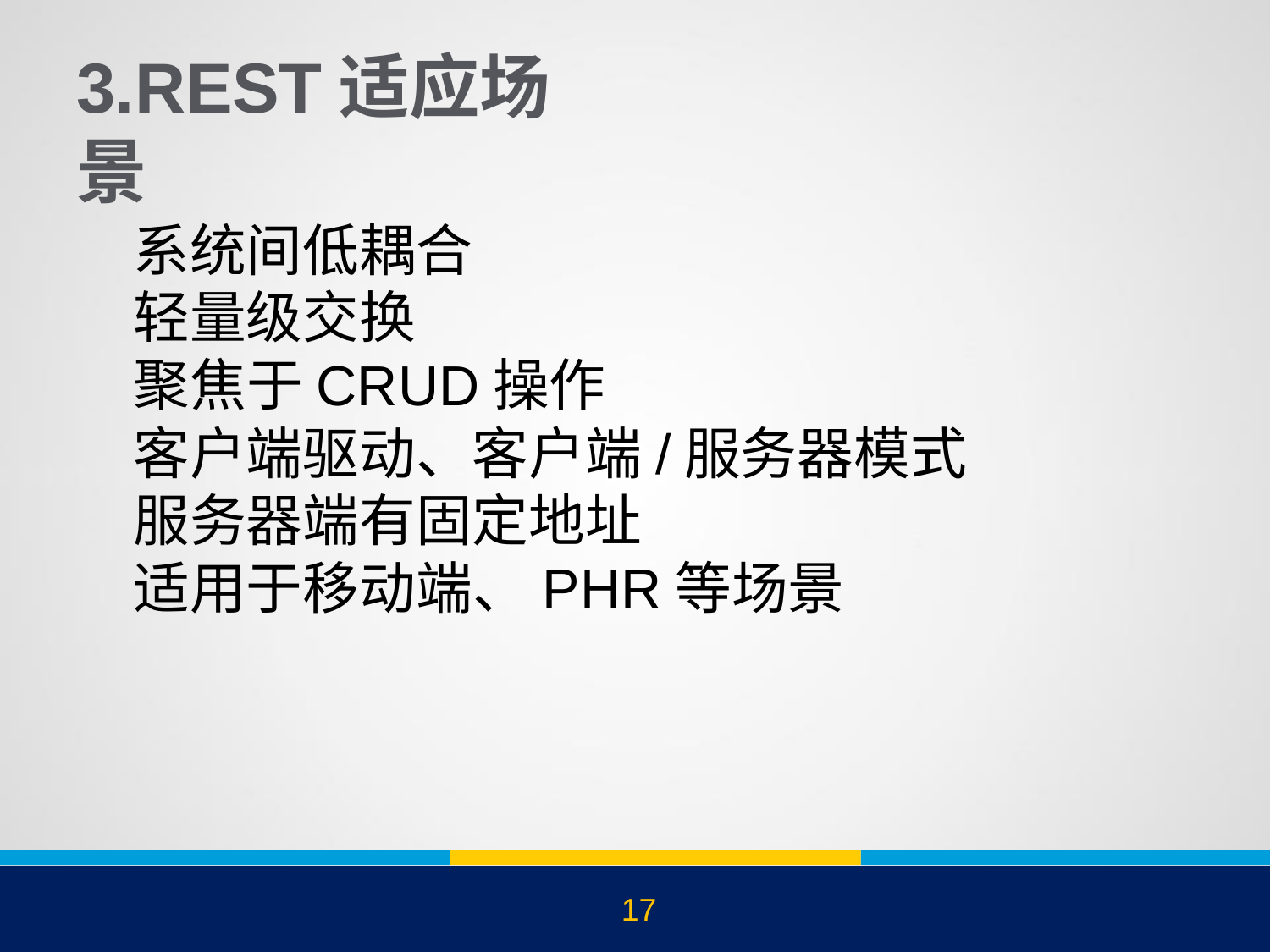

# 3.REST适应场景
系统间低耦合
轻量级交换
聚焦于CRUD操作
客户端驱动、客户端/服务器模式
服务器端有固定地址
适用于移动端、PHR等场景

17